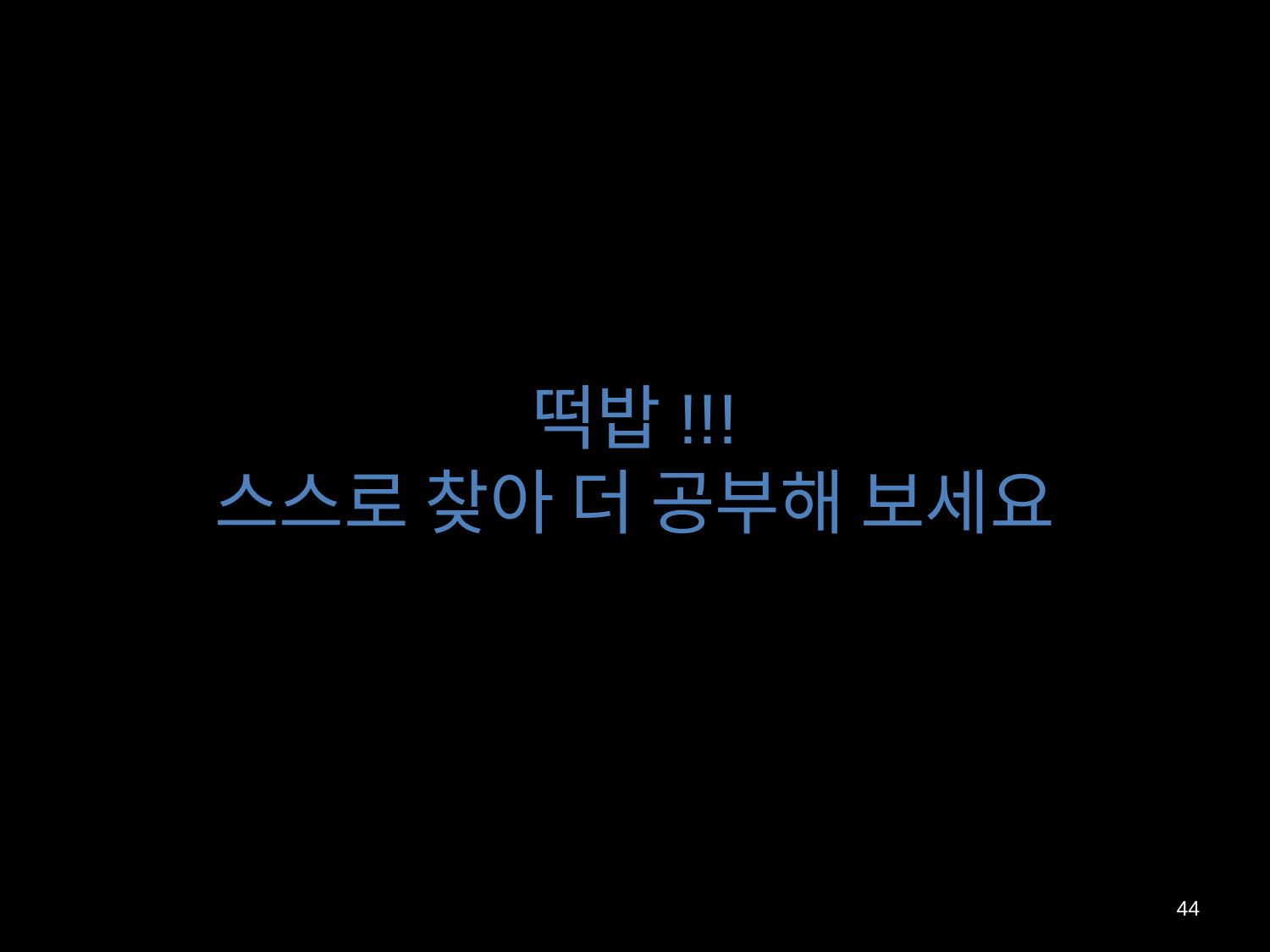

# 떡밥!!! 스스로 찾아 더 공부해 보세요
44